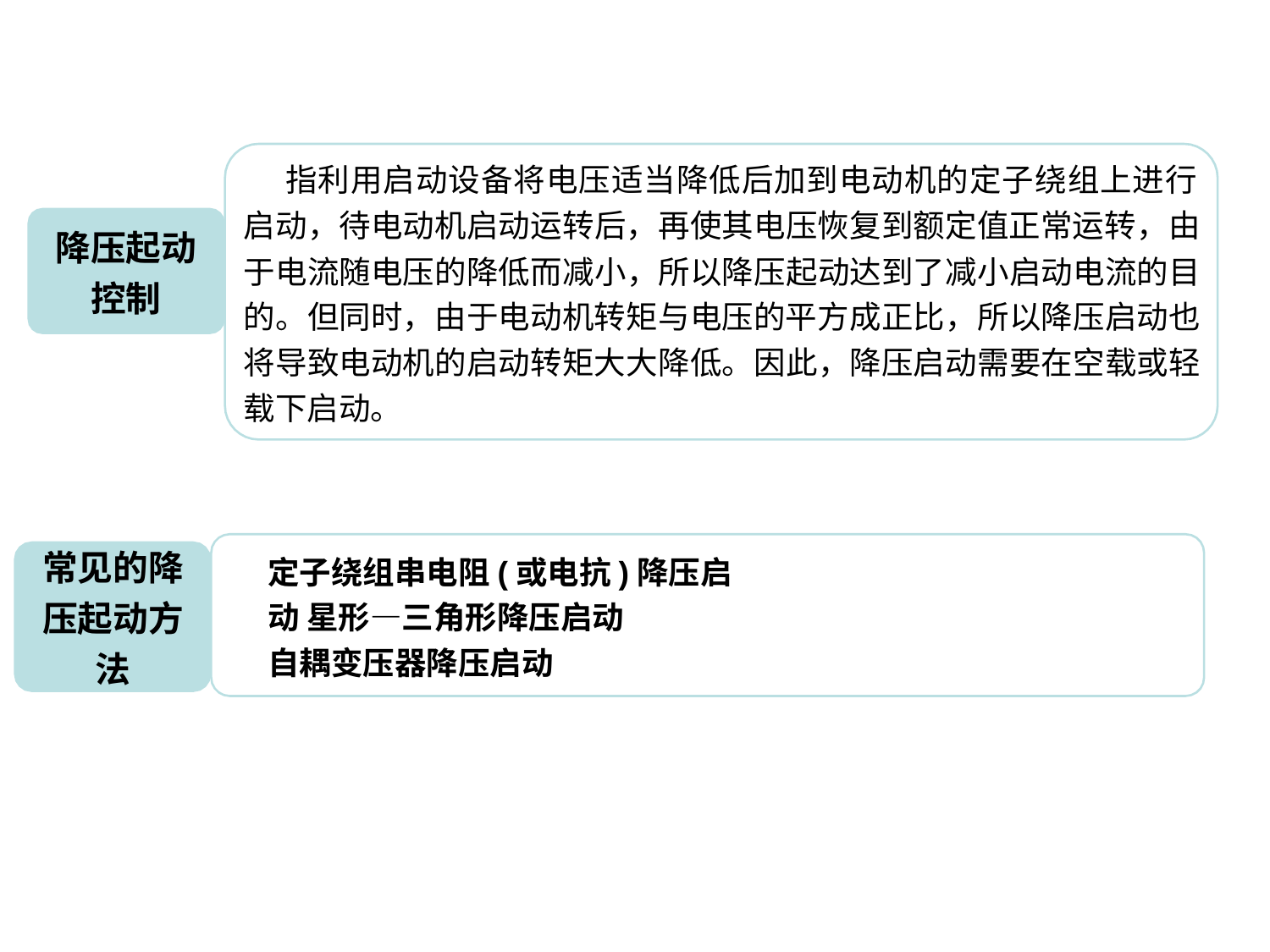

指利用启动设备将电压适当降低后加到电动机的定子绕组上进行
启动，待电动机启动运转后，再使其电压恢复到额定值正常运转，由 于电流随电压的降低而减小，所以降压起动达到了减小启动电流的目 的。但同时，由于电动机转矩与电压的平方成正比，所以降压启动也 将导致电动机的启动转矩大大降低。因此，降压启动需要在空载或轻 载下启动。

降压起动 控制

常见的降 压起动方 法

定子绕组串电阻(或电抗)降压启动 星形—三角形降压启动
自耦变压器降压启动